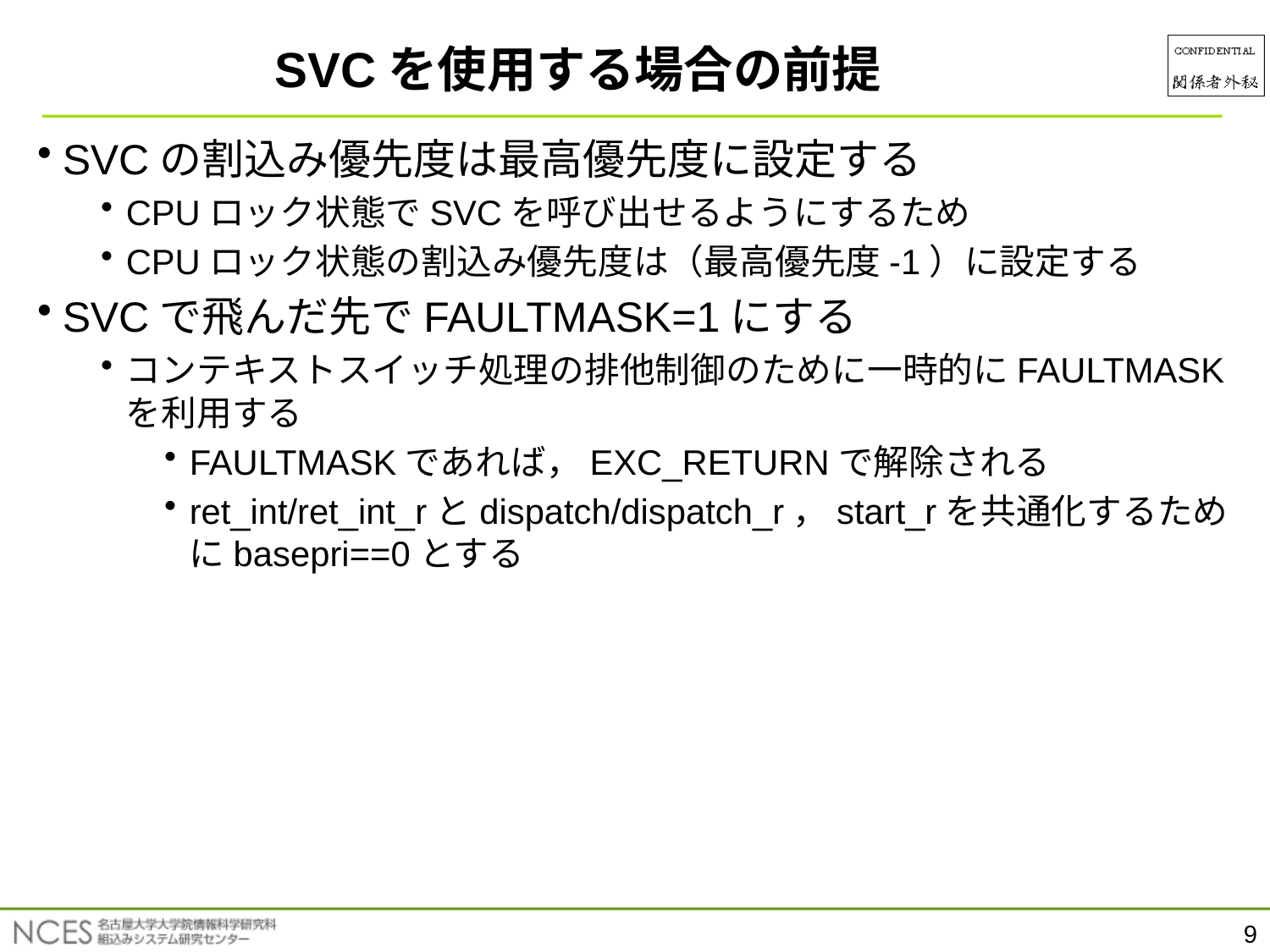

SVCを使用する場合の前提
SVCの割込み優先度は最高優先度に設定する
CPUロック状態でSVCを呼び出せるようにするため
CPUロック状態の割込み優先度は（最高優先度-1）に設定する
SVCで飛んだ先でFAULTMASK=1にする
コンテキストスイッチ処理の排他制御のために一時的にFAULTMASKを利用する
FAULTMASKであれば，EXC_RETURNで解除される
ret_int/ret_int_rとdispatch/dispatch_r，start_rを共通化するためにbasepri==0とする

9